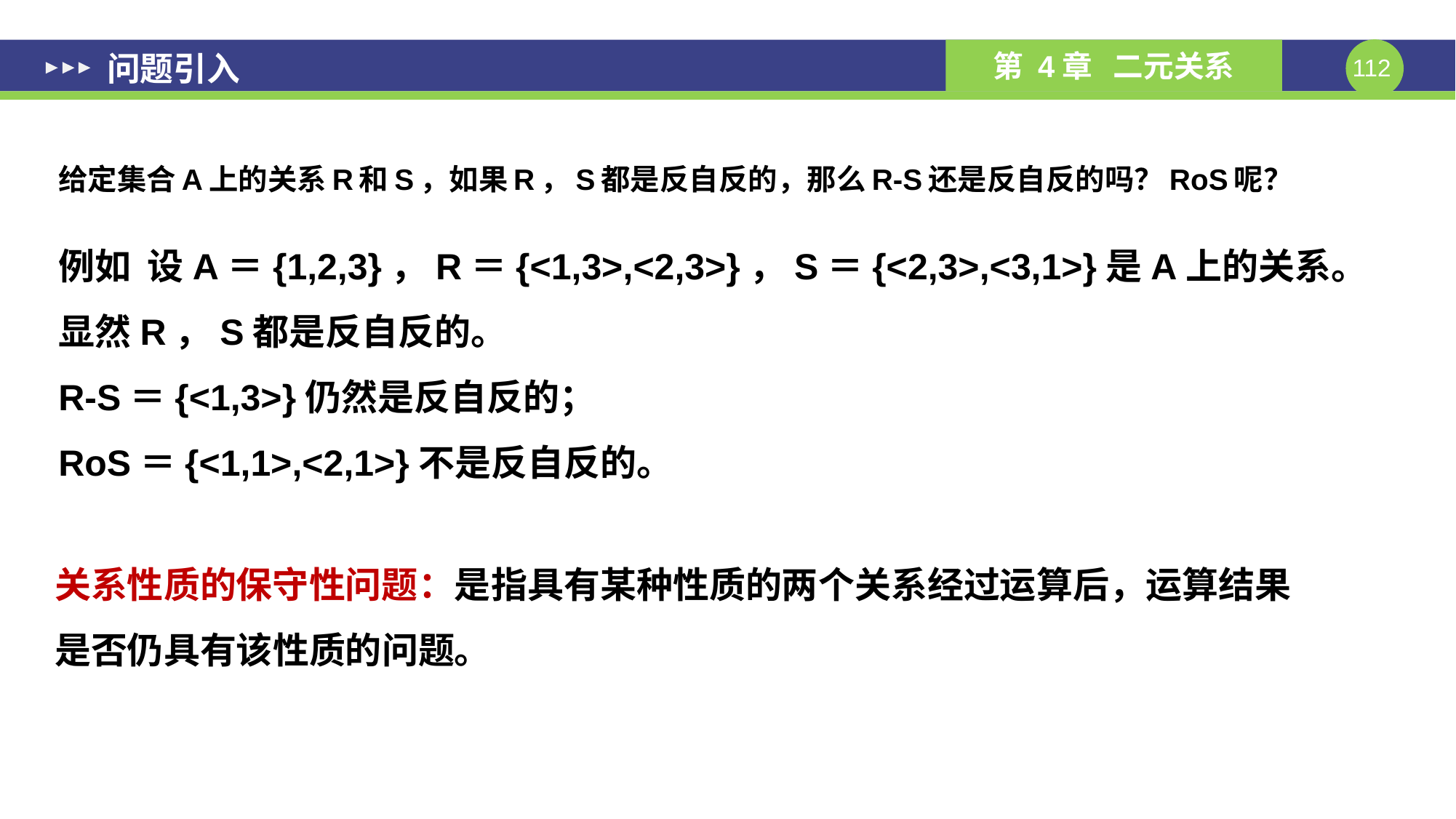

# 问题引入
给定集合A上的关系R和S，如果R，S都是反自反的，那么R-S还是反自反的吗？RoS呢？
例如  设A＝{1,2,3}，R＝{<1,3>,<2,3>}，S＝{<2,3>,<3,1>}是A上的关系。
显然R，S都是反自反的。
R-S＝{<1,3>}仍然是反自反的；
RoS＝{<1,1>,<2,1>}不是反自反的。
关系性质的保守性问题：是指具有某种性质的两个关系经过运算后，运算结果是否仍具有该性质的问题。